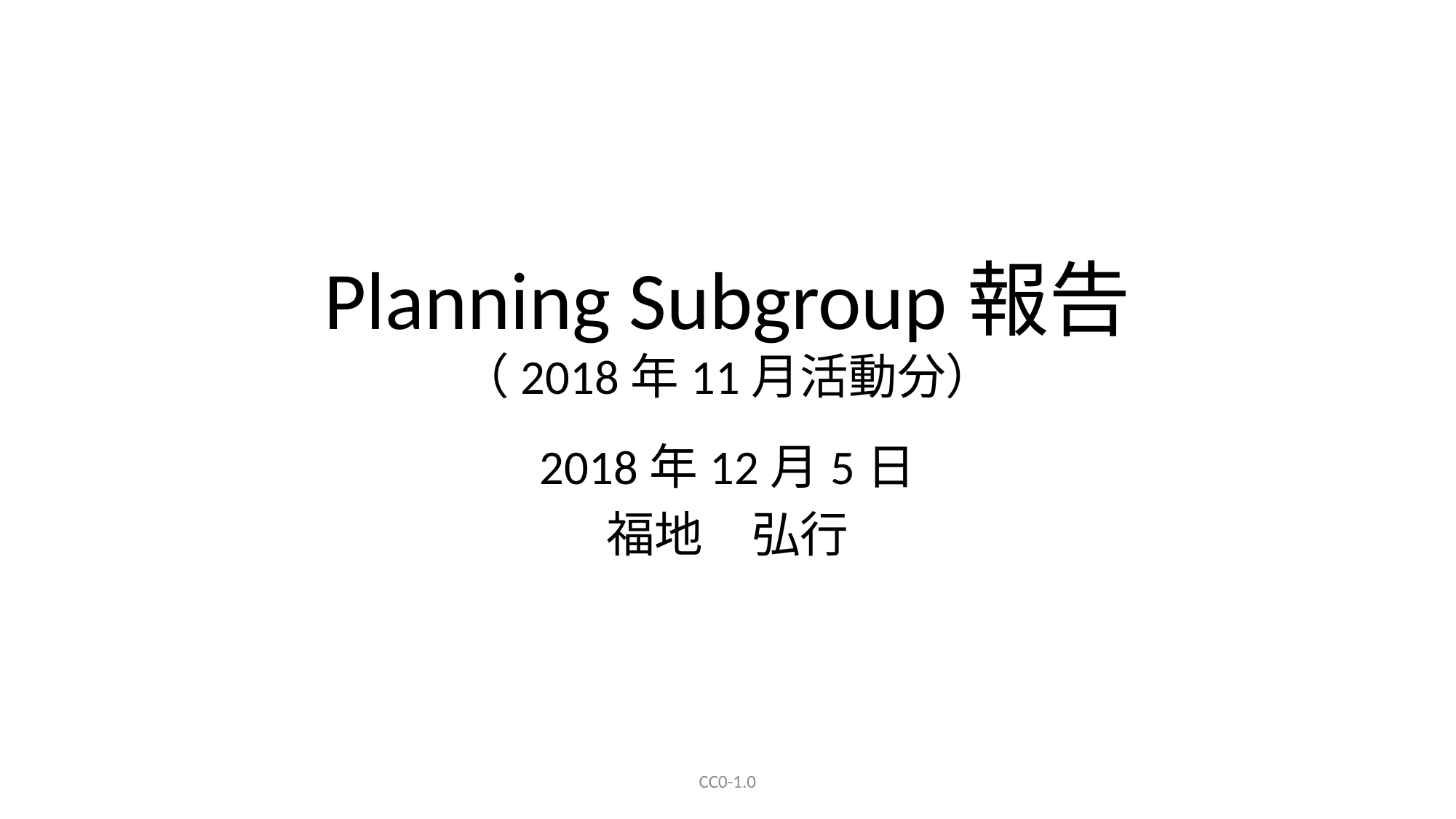

# Planning Subgroup報告 （2018年11月活動分）
2018年12月5日
福地　弘行
CC0-1.0